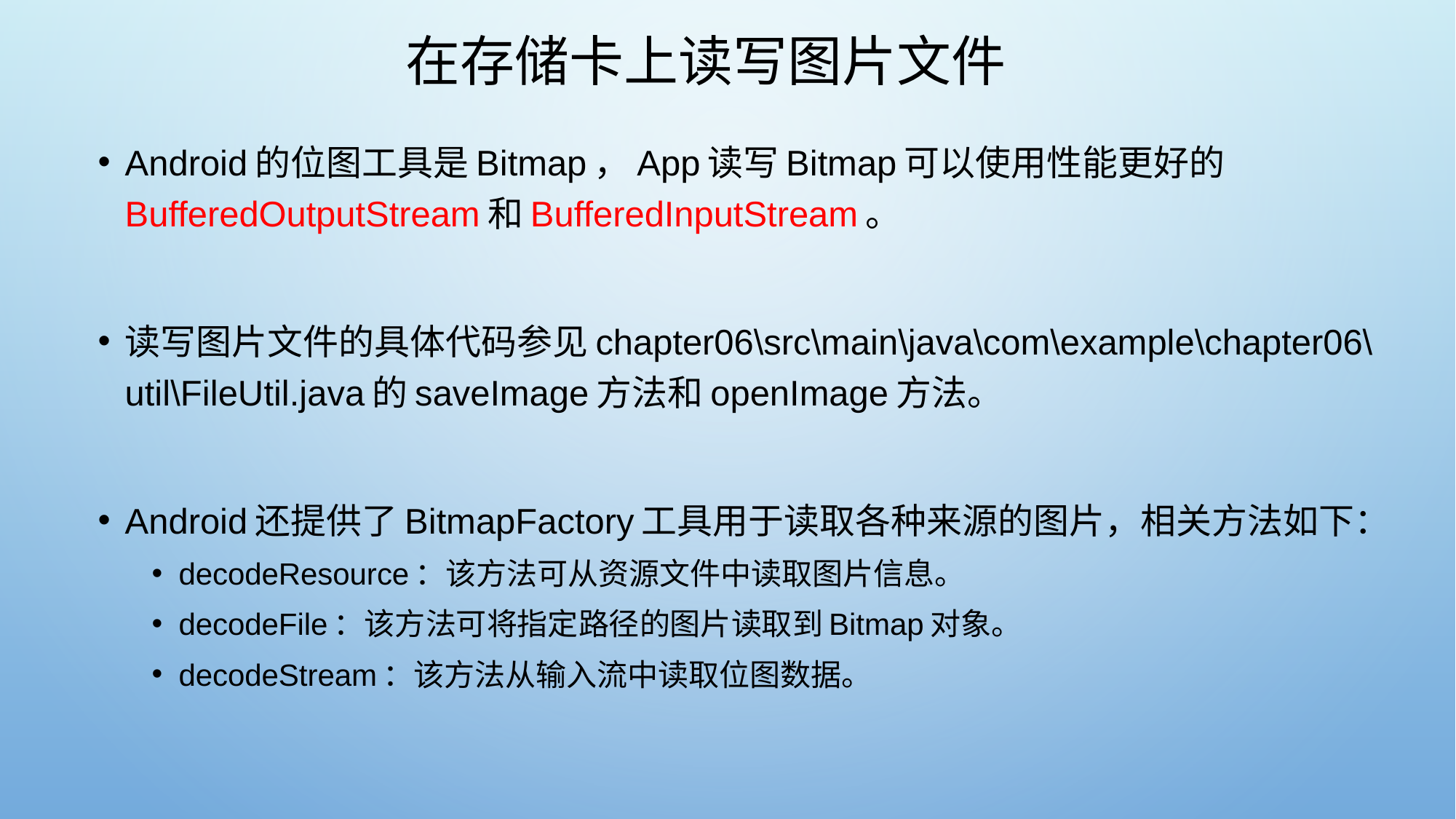

# 在存储卡上读写图片文件
Android的位图工具是Bitmap，App读写Bitmap可以使用性能更好的BufferedOutputStream和BufferedInputStream。

读写图片文件的具体代码参见chapter06\src\main\java\com\example\chapter06\util\FileUtil.java的saveImage方法和openImage方法。

Android还提供了BitmapFactory工具用于读取各种来源的图片，相关方法如下：
decodeResource：该方法可从资源文件中读取图片信息。
decodeFile：该方法可将指定路径的图片读取到Bitmap对象。
decodeStream：该方法从输入流中读取位图数据。